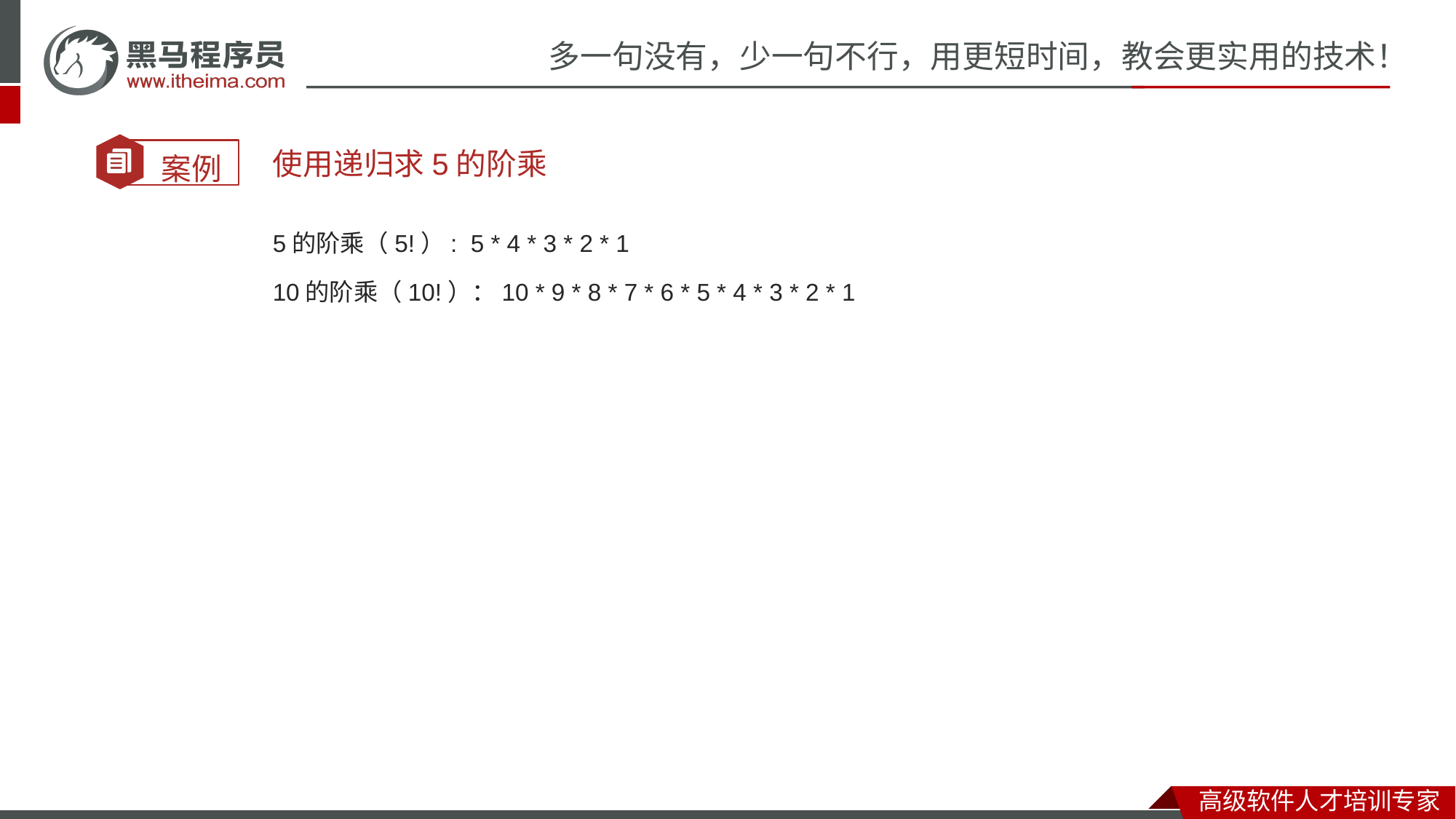

使用递归求5的阶乘
5的阶乘（5!）:  5 * 4 * 3 * 2 * 1
10的阶乘（10!）：10 * 9 * 8 * 7 * 6 * 5 * 4 * 3 * 2 * 1